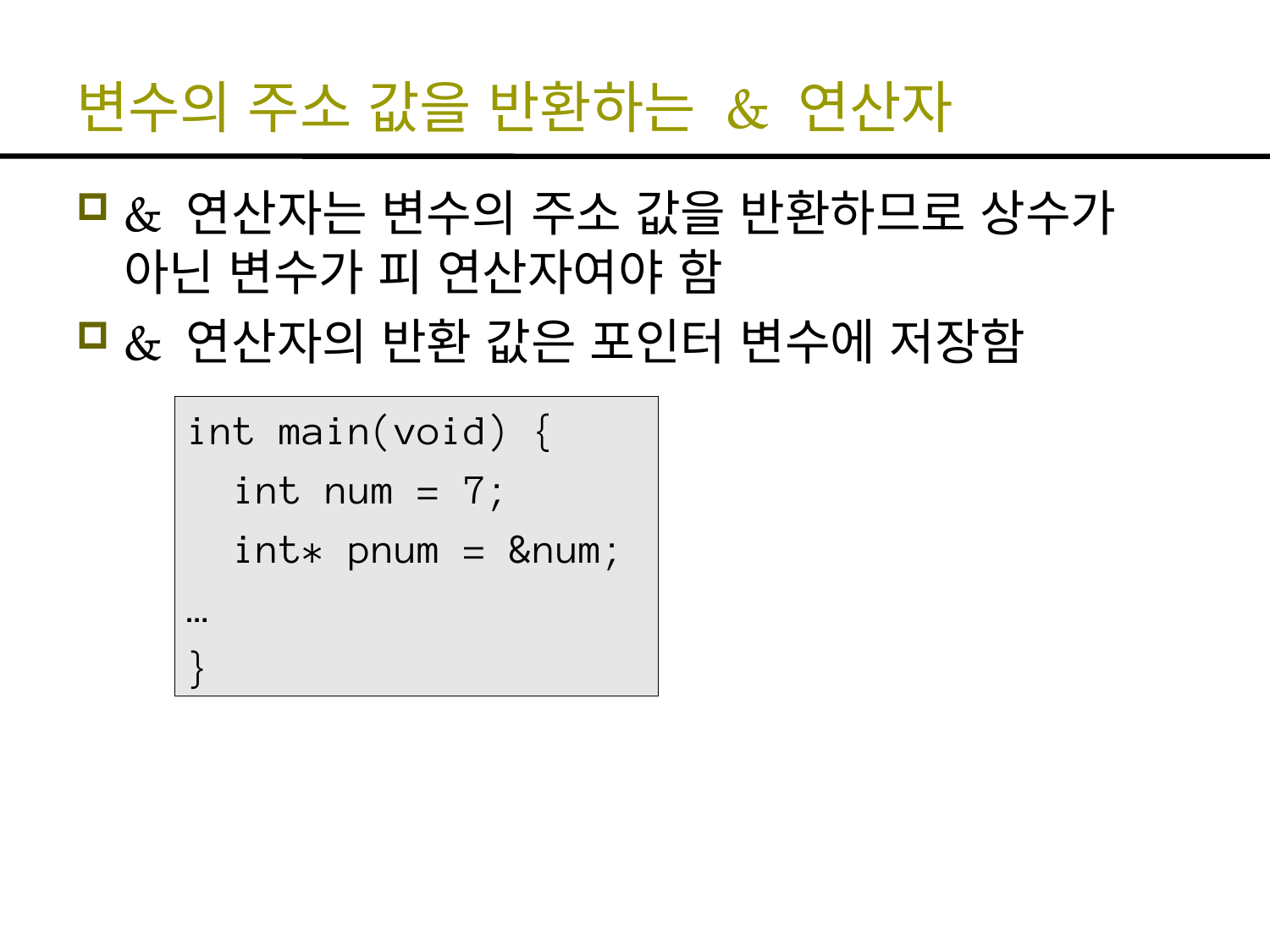

# 변수의 주소 값을 반환하는 & 연산자
& 연산자는 변수의 주소 값을 반환하므로 상수가 아닌 변수가 피 연산자여야 함
& 연산자의 반환 값은 포인터 변수에 저장함
int main(void) {
  int num = 7;
  int* pnum = &num;
…
}